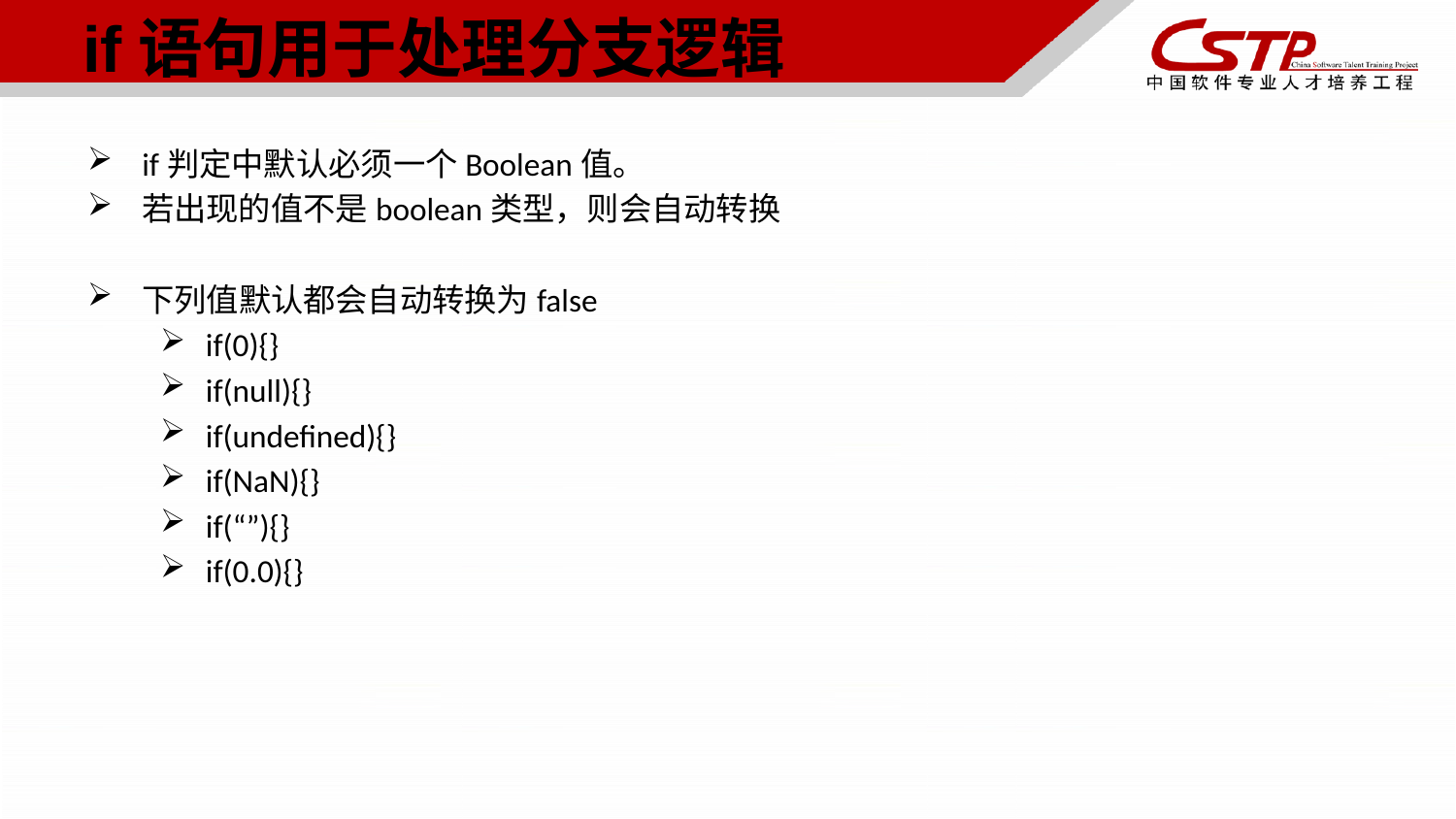

# if语句用于处理分支逻辑
if判定中默认必须一个Boolean值。
若出现的值不是boolean类型，则会自动转换

下列值默认都会自动转换为false
if(0){}
if(null){}
if(undefined){}
if(NaN){}
if(“”){}
if(0.0){}